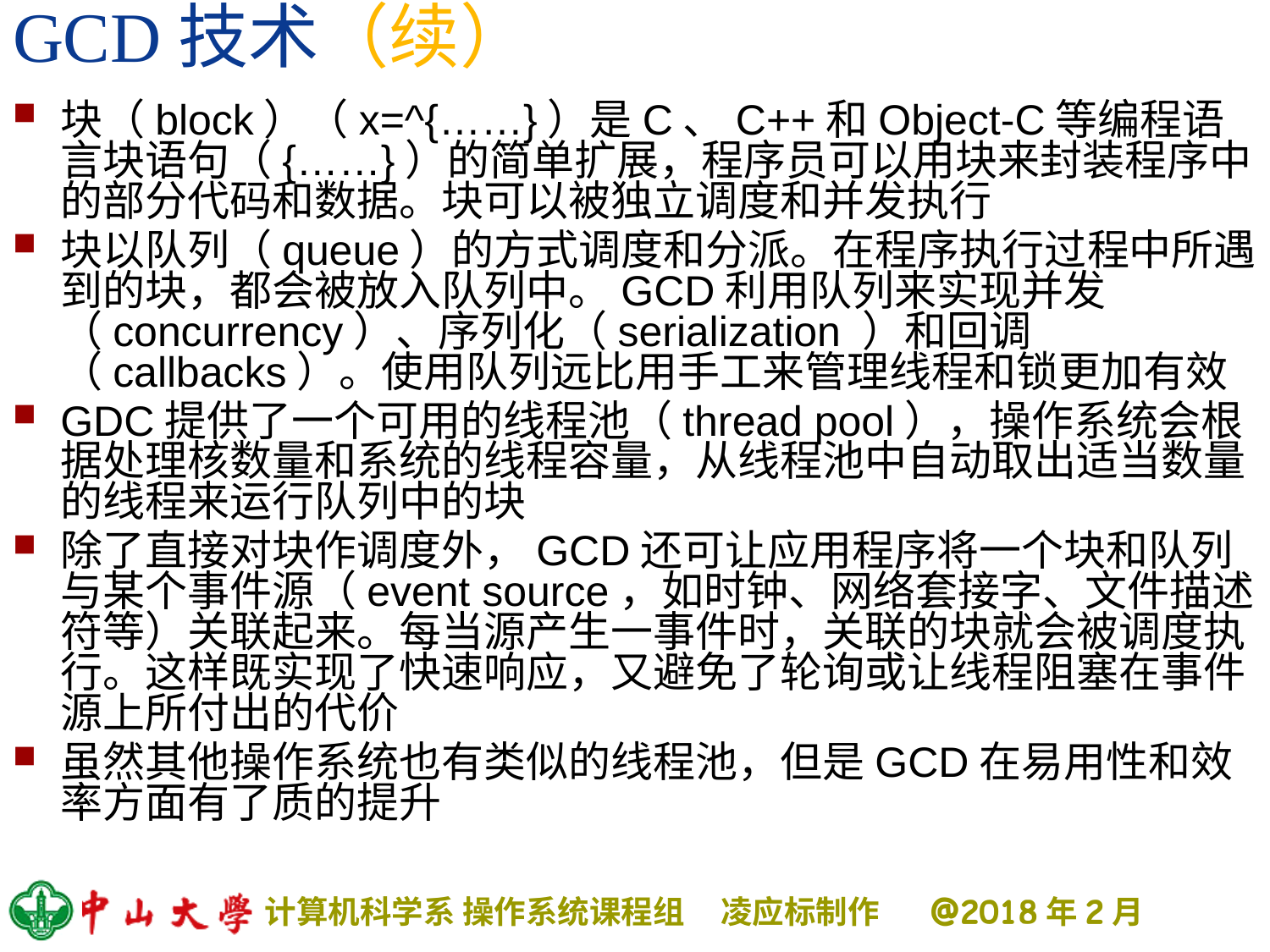

# GCD技术（续）
块（block）（x=^{……}）是C、C++和Object-C等编程语言块语句（{……}）的简单扩展，程序员可以用块来封装程序中的部分代码和数据。块可以被独立调度和并发执行
块以队列（queue）的方式调度和分派。在程序执行过程中所遇到的块，都会被放入队列中。GCD利用队列来实现并发（concurrency）、序列化（serialization ）和回调（callbacks）。使用队列远比用手工来管理线程和锁更加有效
GDC提供了一个可用的线程池（thread pool），操作系统会根据处理核数量和系统的线程容量，从线程池中自动取出适当数量的线程来运行队列中的块
除了直接对块作调度外，GCD还可让应用程序将一个块和队列与某个事件源（event source，如时钟、网络套接字、文件描述符等）关联起来。每当源产生一事件时，关联的块就会被调度执行。这样既实现了快速响应，又避免了轮询或让线程阻塞在事件源上所付出的代价
虽然其他操作系统也有类似的线程池，但是GCD在易用性和效率方面有了质的提升